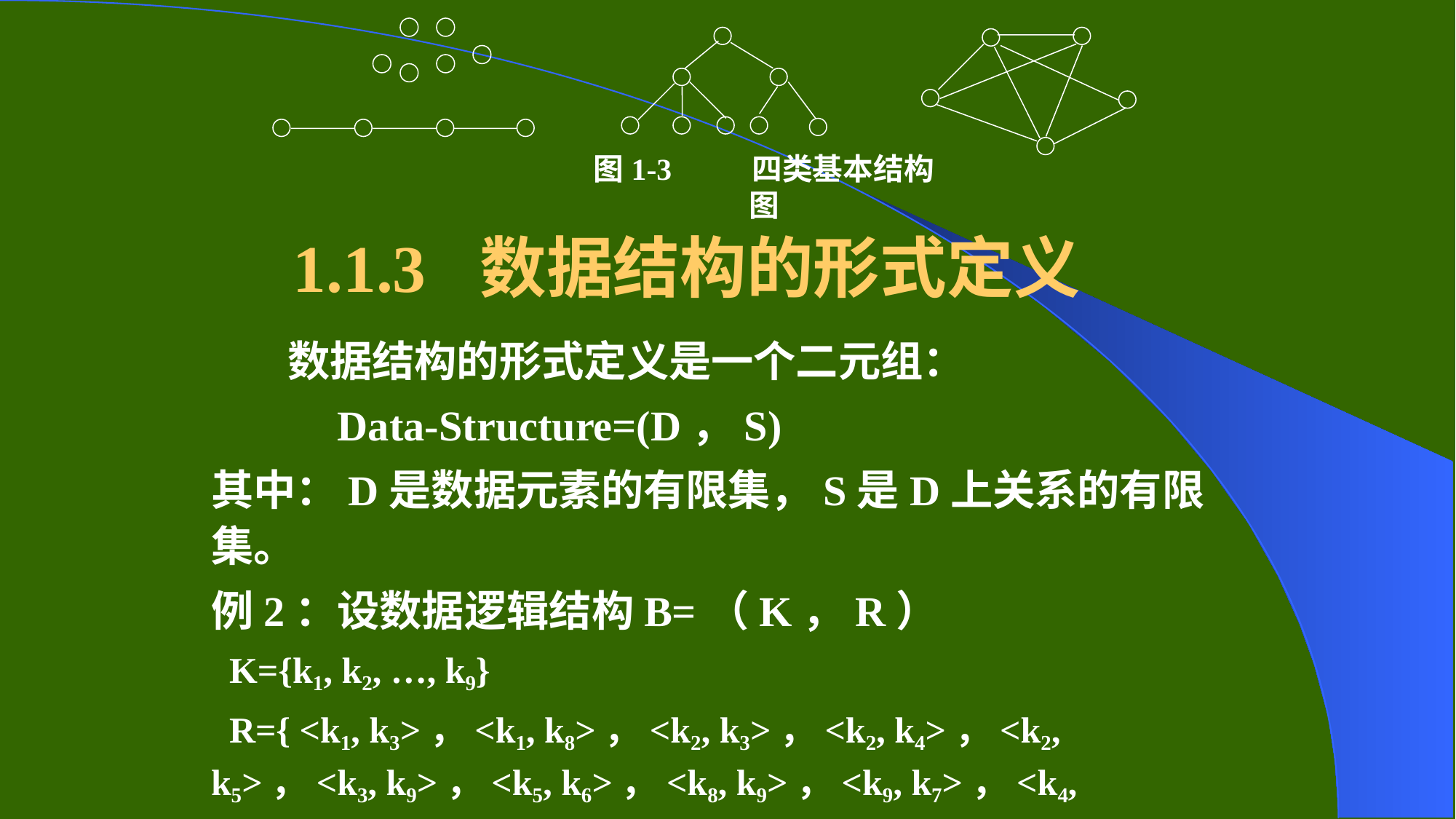

图1-3    四类基本结构图
1.1.3  数据结构的形式定义
# 数据结构的形式定义是一个二元组：
            Data-Structure=(D，S)
其中：D是数据元素的有限集，S是D上关系的有限集。
例2：设数据逻辑结构B=（K，R）
  K={k1, k2, …, k9}
  R={ <k1, k3>，<k1, k8>，<k2, k3>，<k2, k4>，<k2, k5>，<k3, k9>，<k5, k6>，<k8, k9>，<k9, k7>，<k4, k7>，<k4, k6> }
  画出这逻辑结构的图示，并确定那些是起点，那些是终点